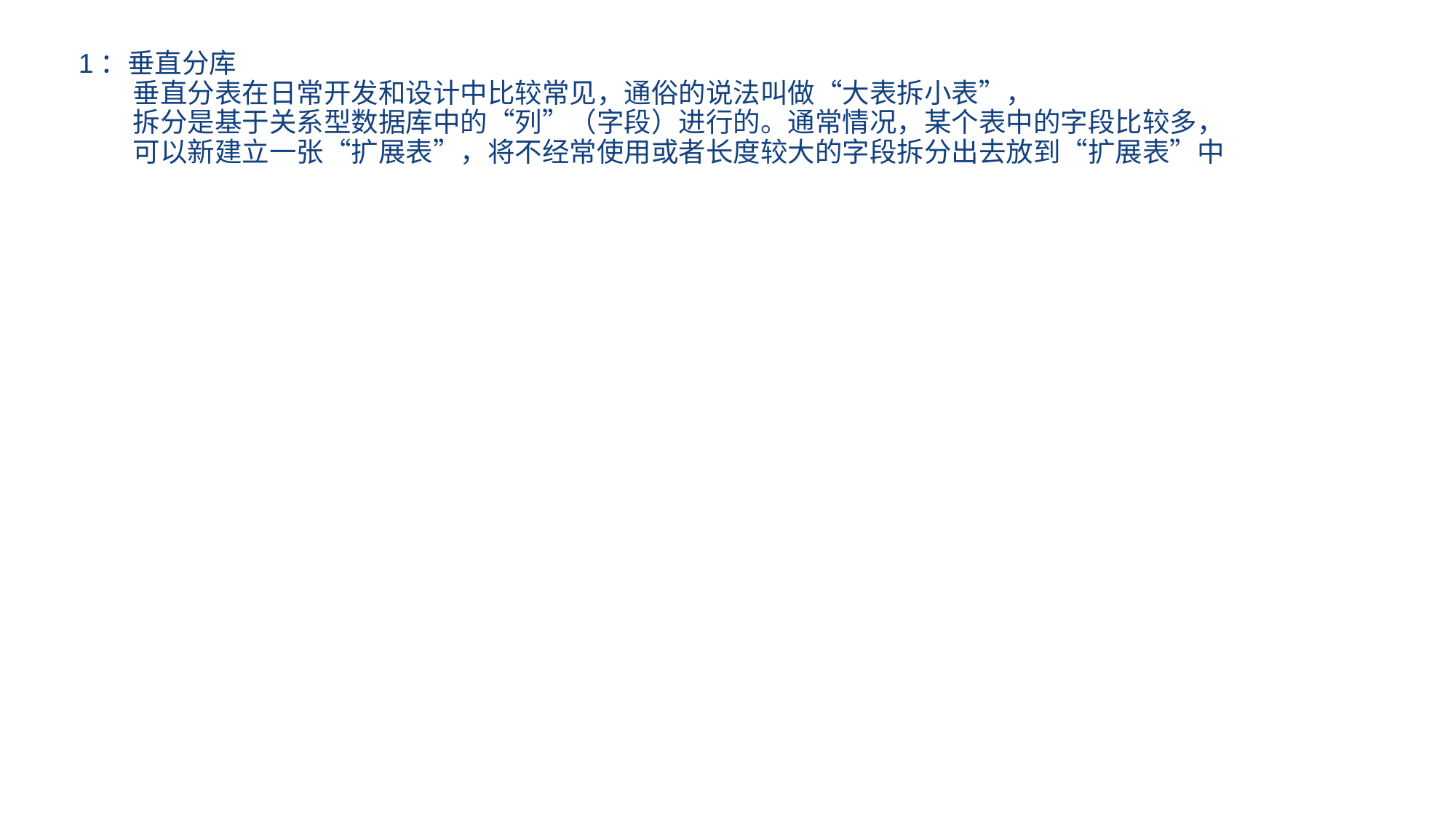

1：垂直分库
垂直分表在日常开发和设计中比较常见，通俗的说法叫做“大表拆小表”，
拆分是基于关系型数据库中的“列”（字段）进行的。通常情况，某个表中的字段比较多，
可以新建立一张“扩展表”，将不经常使用或者长度较大的字段拆分出去放到“扩展表”中